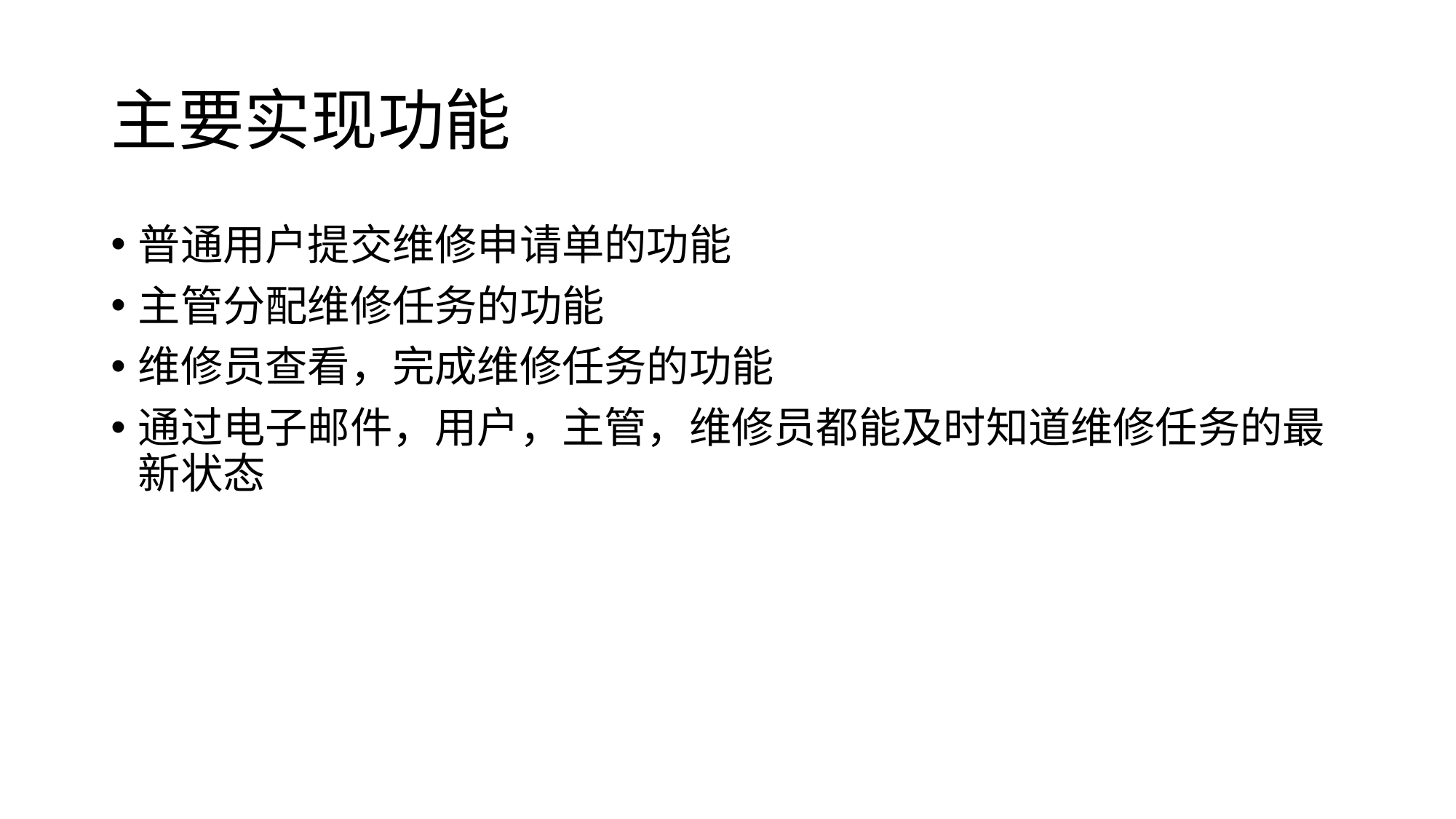

# 主要实现功能
普通用户提交维修申请单的功能
主管分配维修任务的功能
维修员查看，完成维修任务的功能
通过电子邮件，用户，主管，维修员都能及时知道维修任务的最新状态